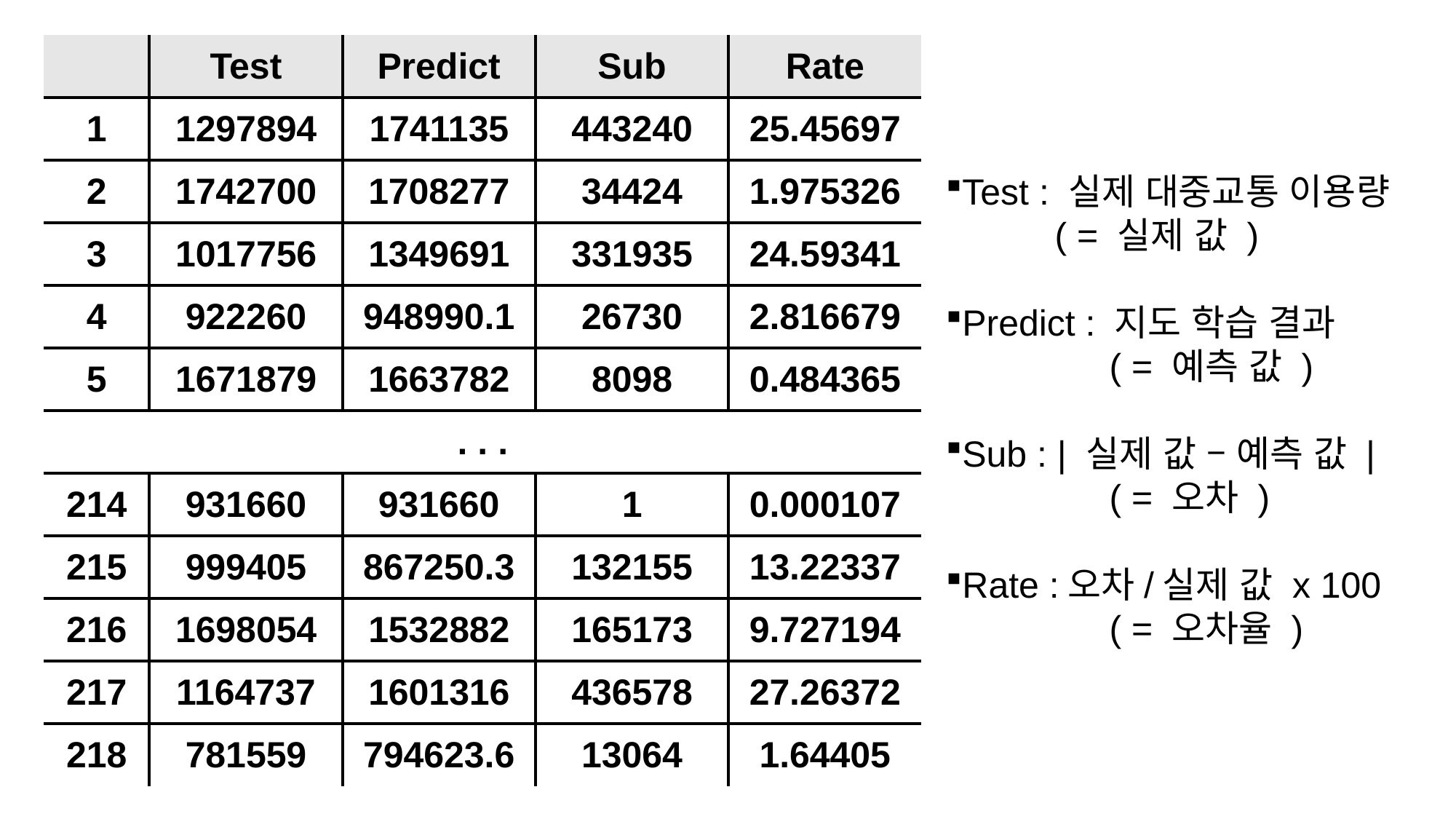

|  | Test | Predict | Sub | Rate |
| --- | --- | --- | --- | --- |
| 1 | 1297894 | 1741135 | 443240 | 25.45697 |
| 2 | 1742700 | 1708277 | 34424 | 1.975326 |
| 3 | 1017756 | 1349691 | 331935 | 24.59341 |
| 4 | 922260 | 948990.1 | 26730 | 2.816679 |
| 5 | 1671879 | 1663782 | 8098 | 0.484365 |
| . . . |  |  |  |  |
| 214 | 931660 | 931660 | 1 | 0.000107 |
| 215 | 999405 | 867250.3 | 132155 | 13.22337 |
| 216 | 1698054 | 1532882 | 165173 | 9.727194 |
| 217 | 1164737 | 1601316 | 436578 | 27.26372 |
| 218 | 781559 | 794623.6 | 13064 | 1.64405 |
Test : 실제 대중교통 이용량
	( = 실제 값 )

Predict : 지도 학습 결과
	( = 예측 값 )

Sub : | 실제 값 – 예측 값 |
	( = 오차 )

Rate :오차/실제 값 x 100
	( = 오차율 )